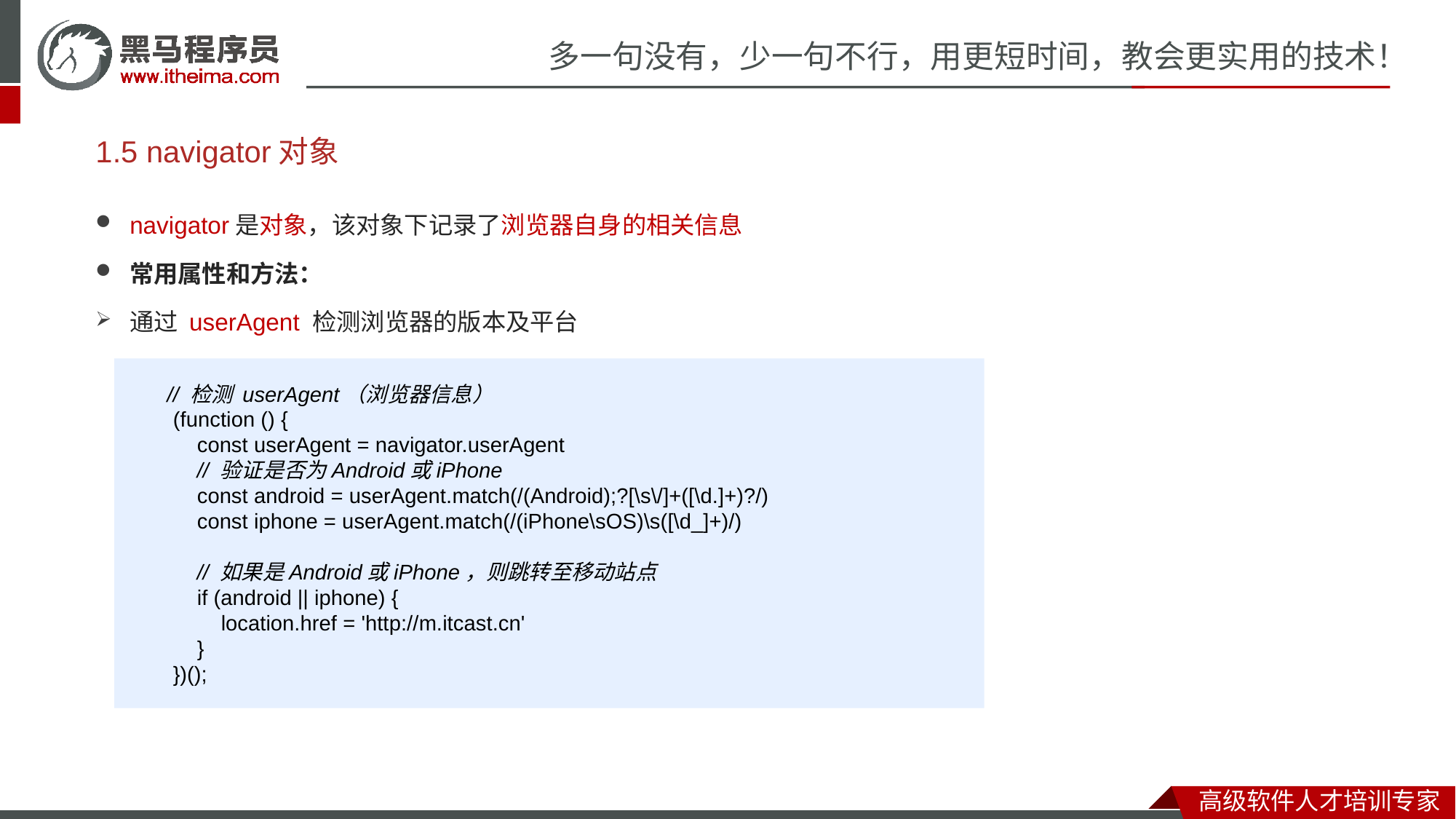

# 1.5 navigator对象
navigator是对象，该对象下记录了浏览器自身的相关信息
常用属性和方法：
通过 userAgent 检测浏览器的版本及平台

       // 检测 userAgent（浏览器信息）
        (function () {
            const userAgent = navigator.userAgent
            // 验证是否为Android或iPhone
            const android = userAgent.match(/(Android);?[\s\/]+([\d.]+)?/)
            const iphone = userAgent.match(/(iPhone\sOS)\s([\d_]+)/)
            // 如果是Android或iPhone，则跳转至移动站点
            if (android || iphone) {
                location.href = 'http://m.itcast.cn'
            }
        })();